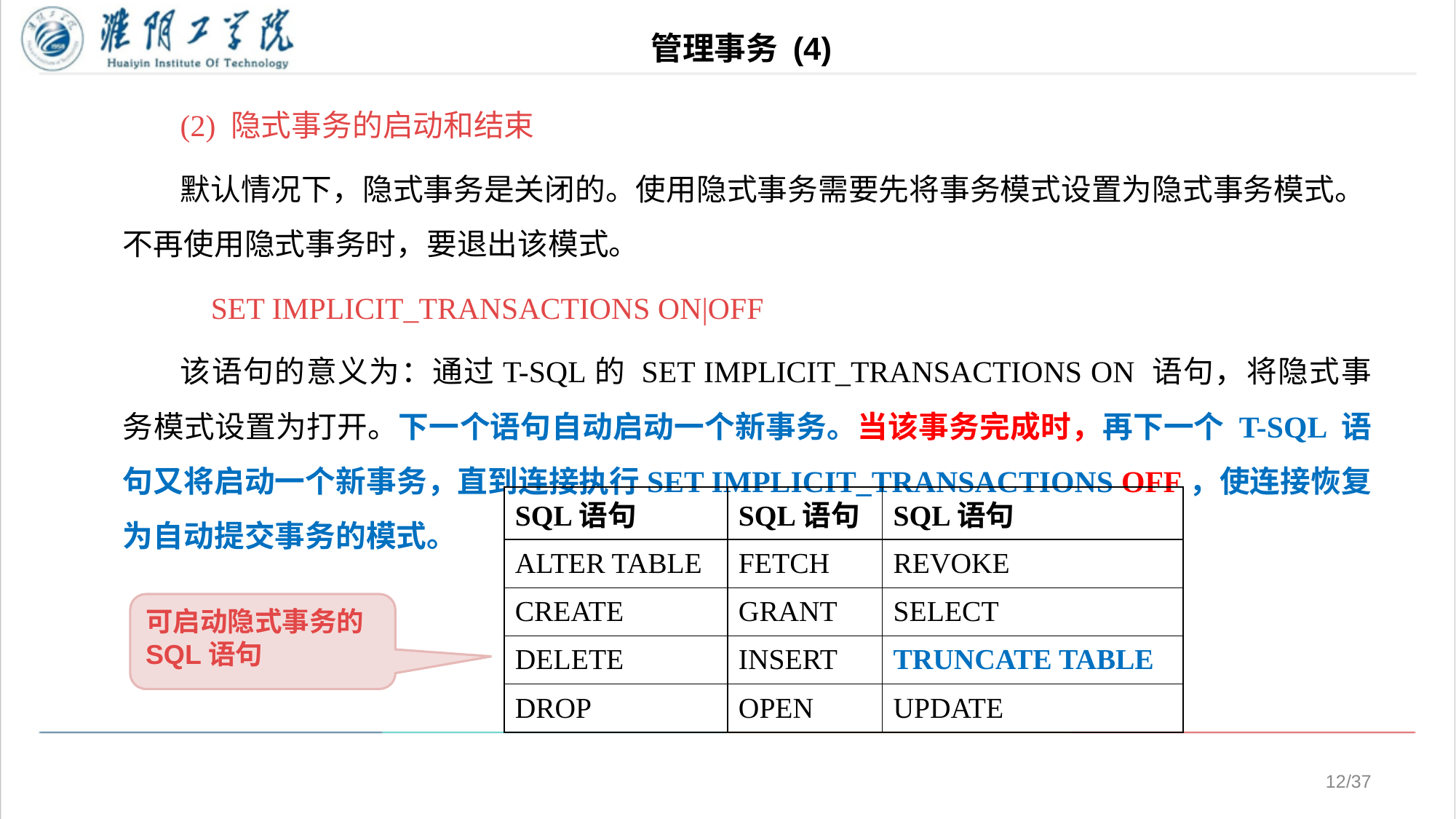

# 管理事务 (4)
(2) 隐式事务的启动和结束
默认情况下，隐式事务是关闭的。使用隐式事务需要先将事务模式设置为隐式事务模式。不再使用隐式事务时，要退出该模式。
    SET IMPLICIT_TRANSACTIONS ON|OFF
该语句的意义为：通过T-SQL的 SET IMPLICIT_TRANSACTIONS ON 语句，将隐式事务模式设置为打开。下一个语句自动启动一个新事务。当该事务完成时，再下一个 T-SQL 语句又将启动一个新事务，直到连接执行SET IMPLICIT_TRANSACTIONS OFF，使连接恢复为自动提交事务的模式。

| SQL语句 | SQL语句 | SQL语句 |
| --- | --- | --- |
| ALTER TABLE | FETCH | REVOKE |
| CREATE | GRANT | SELECT |
| DELETE | INSERT | TRUNCATE TABLE |
| DROP | OPEN | UPDATE |
可启动隐式事务的SQL语句

12/37